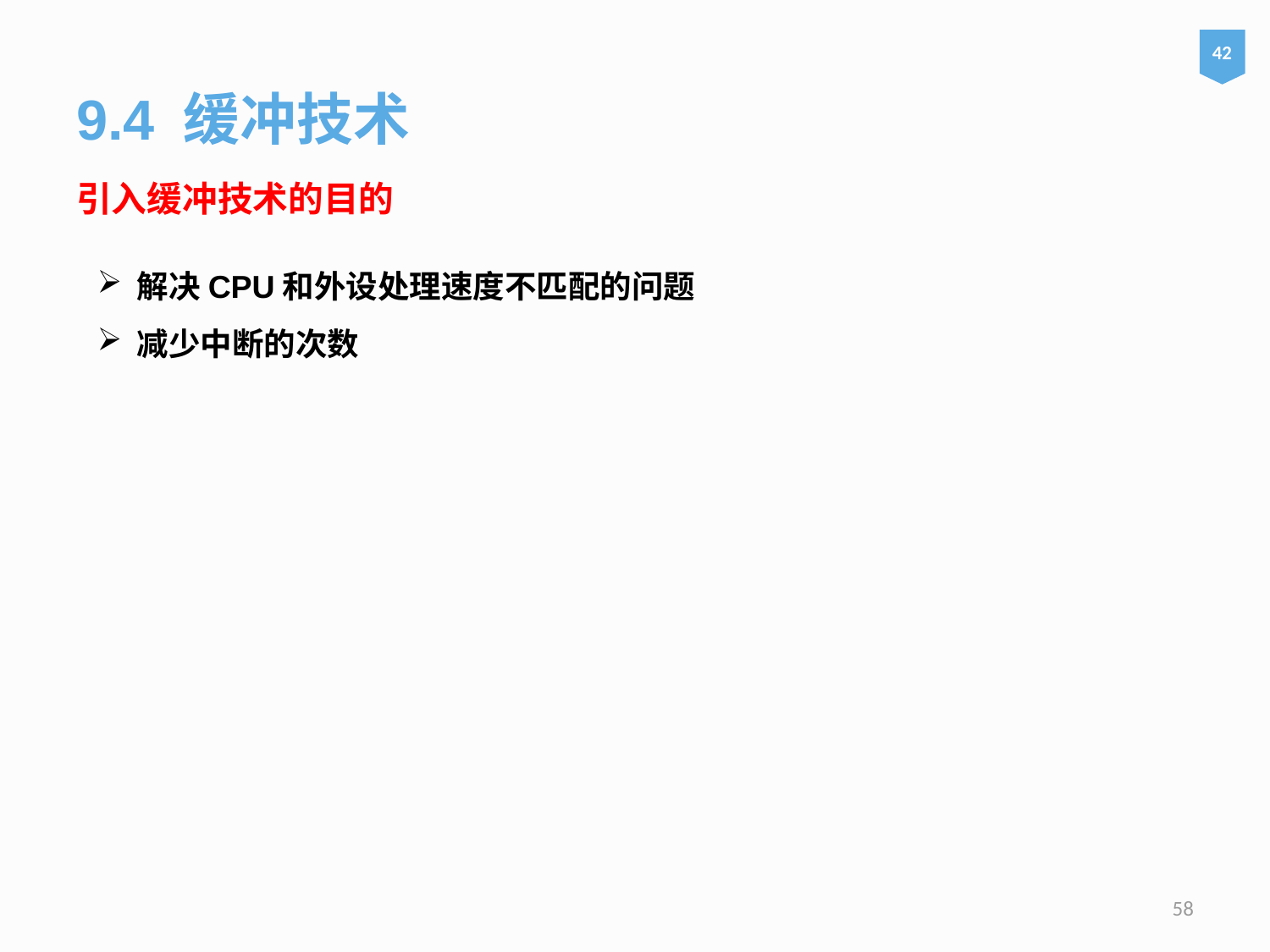

42
9.4 缓冲技术
引入缓冲技术的目的
解决CPU和外设处理速度不匹配的问题
减少中断的次数
58